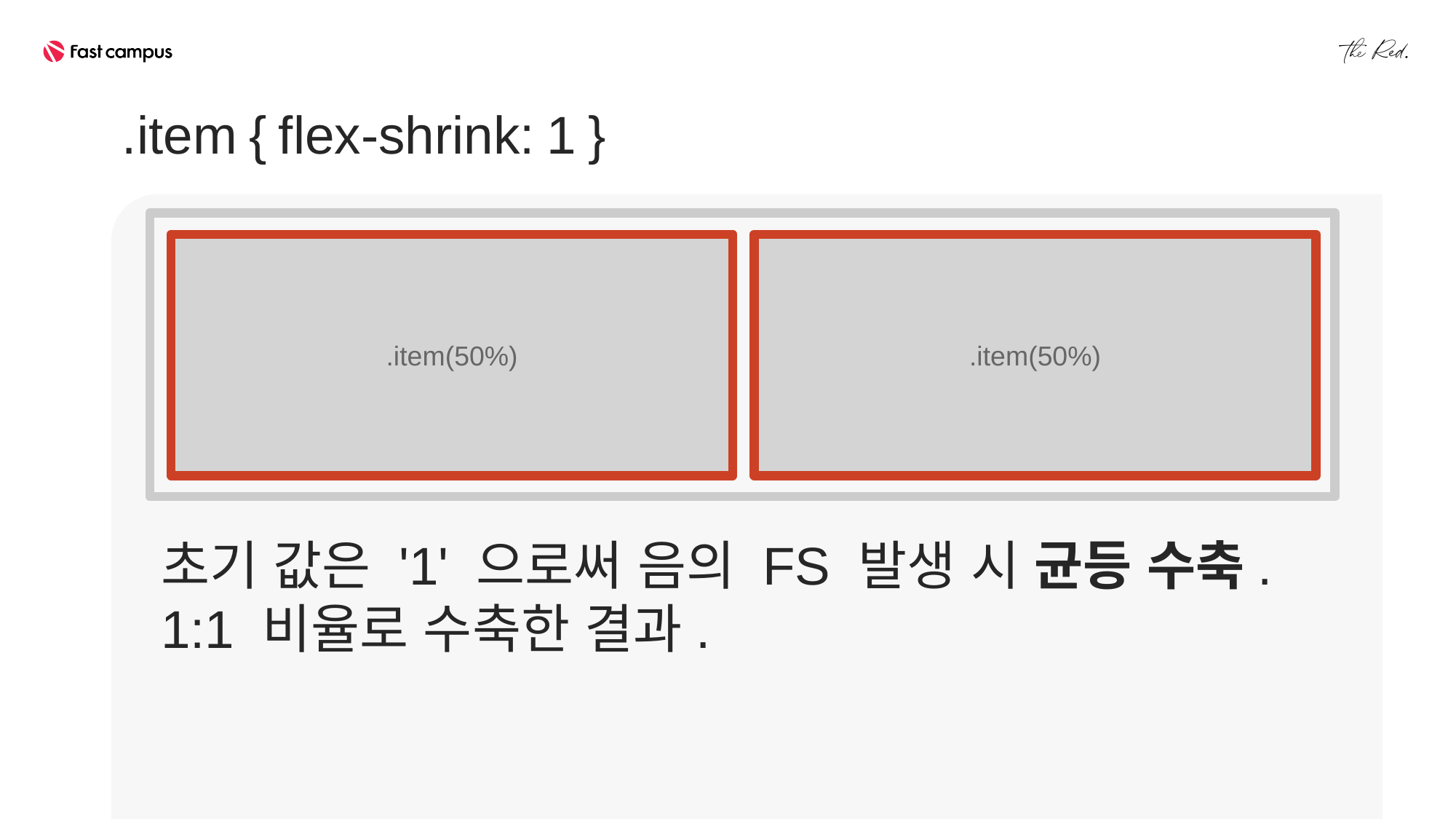

.item { flex-shrink: 1 }

.item(50%)
.item(50%)
초기 값은 '1' 으로써 음의 FS 발생 시 균등 수축.
1:1 비율로 수축한 결과.